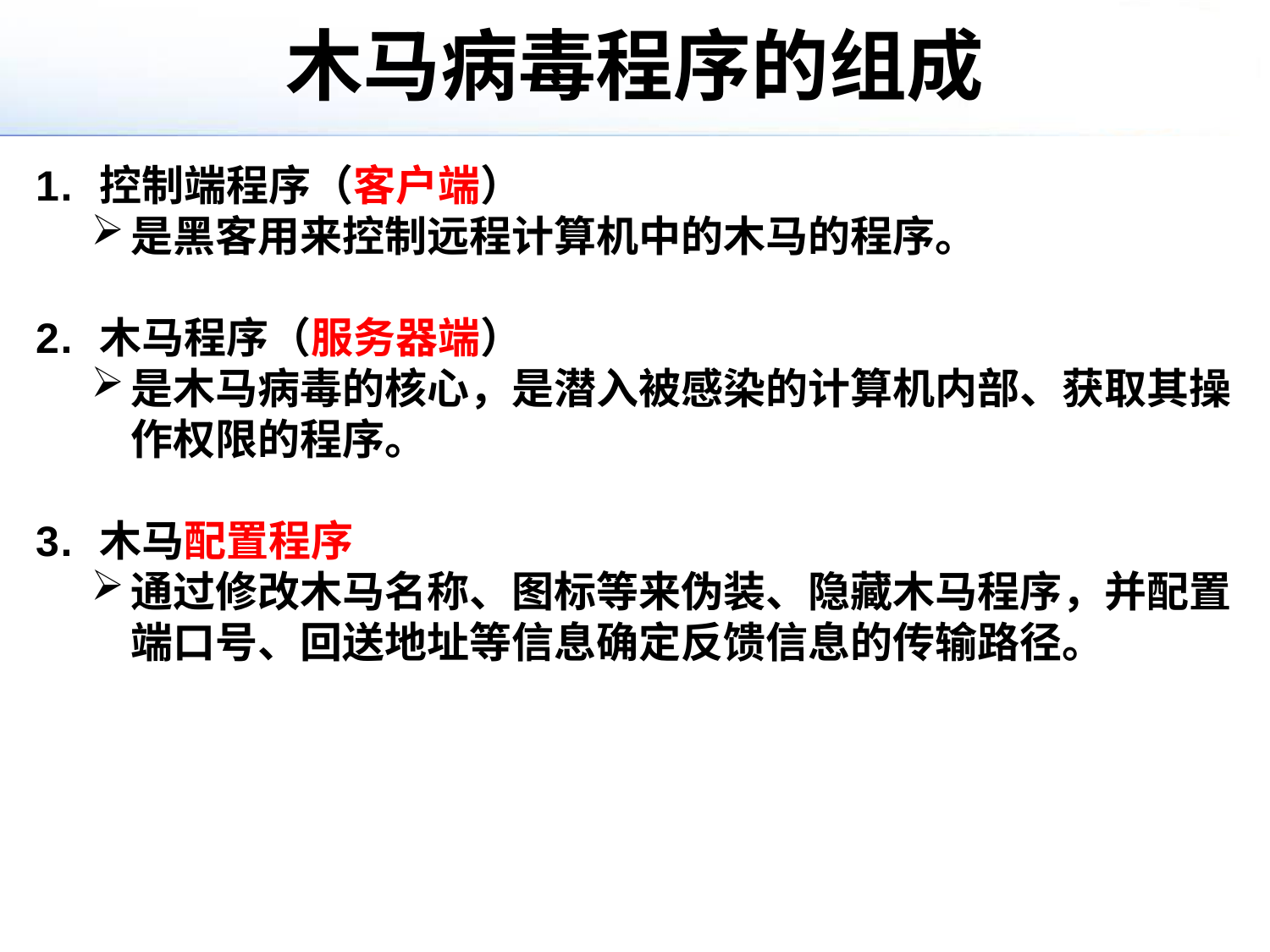

# 木马病毒程序的组成
控制端程序（客户端）
是黑客用来控制远程计算机中的木马的程序。

木马程序（服务器端）
是木马病毒的核心，是潜入被感染的计算机内部、获取其操作权限的程序。

木马配置程序
通过修改木马名称、图标等来伪装、隐藏木马程序，并配置端口号、回送地址等信息确定反馈信息的传输路径。